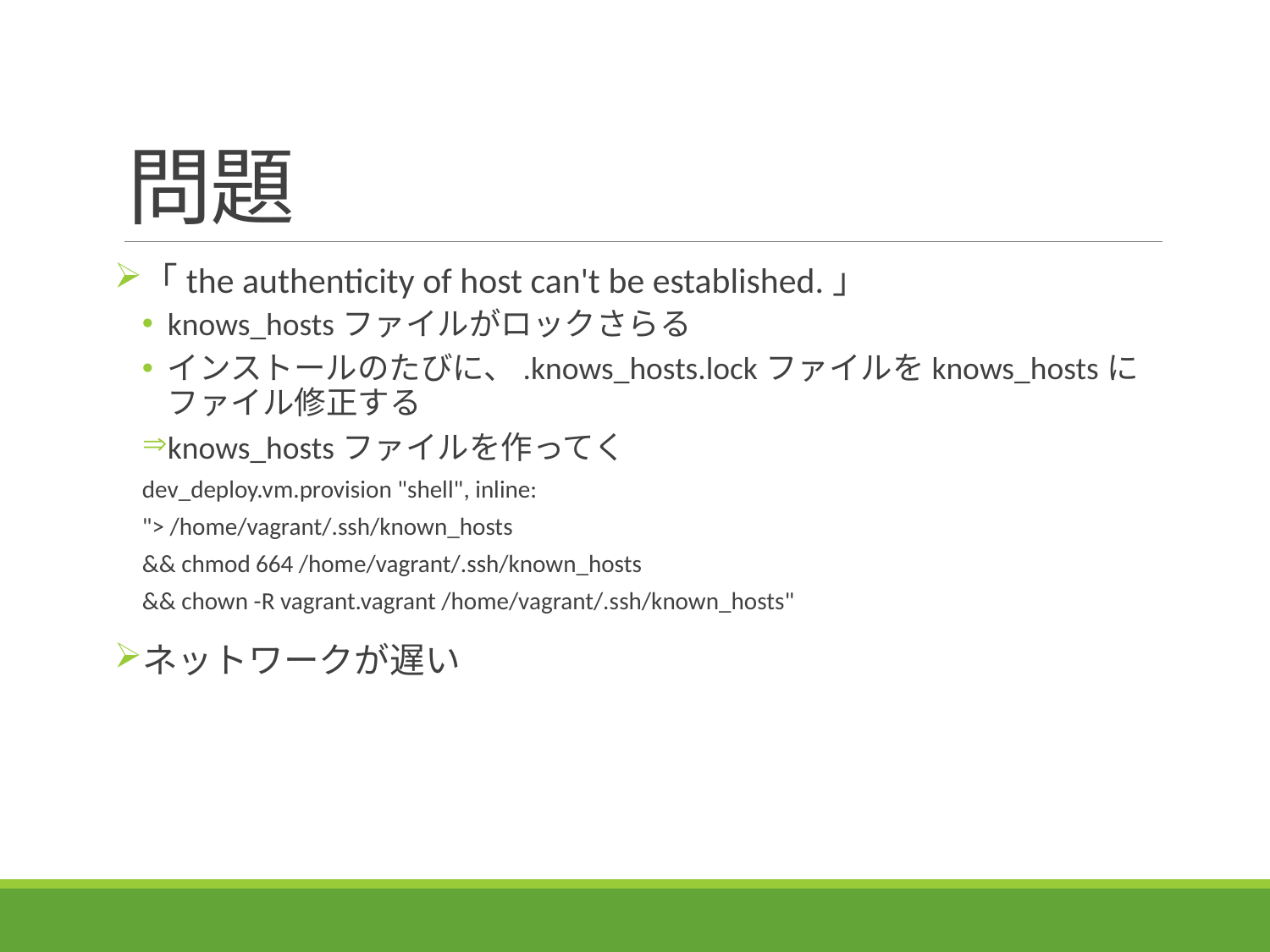

# 問題
「the authenticity of host can't be established.」
knows_hostsファイルがロックさらる
インストールのたびに、.knows_hosts.lockファイルをknows_hostsにファイル修正する
knows_hostsファイルを作ってく
dev_deploy.vm.provision "shell", inline:
"> /home/vagrant/.ssh/known_hosts
&& chmod 664 /home/vagrant/.ssh/known_hosts
&& chown -R vagrant.vagrant /home/vagrant/.ssh/known_hosts"
ネットワークが遅い